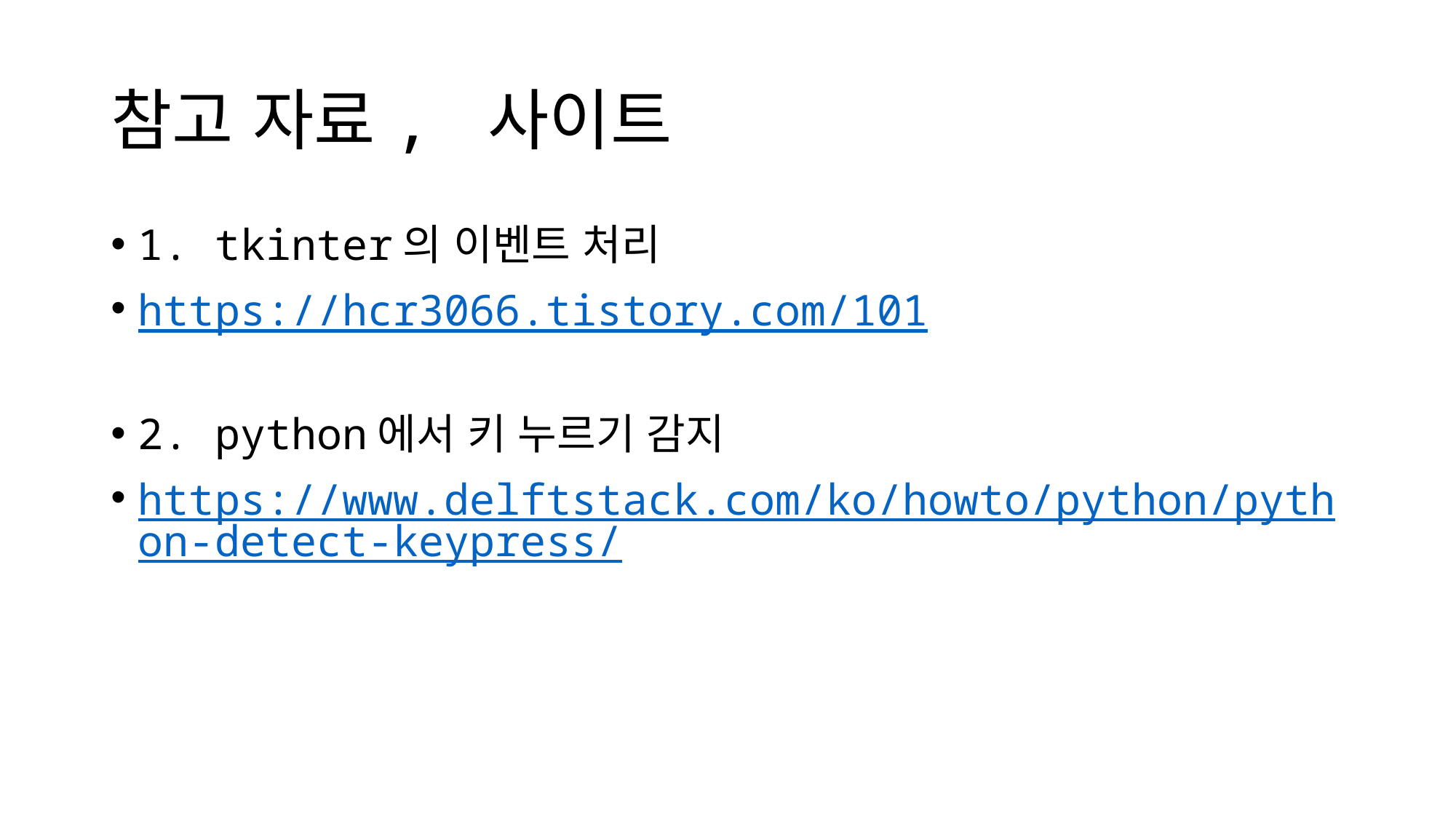

# 참고 자료, 사이트
1. tkinter의 이벤트 처리
https://hcr3066.tistory.com/101

2. python에서 키 누르기 감지
https://www.delftstack.com/ko/howto/python/python-detect-keypress/